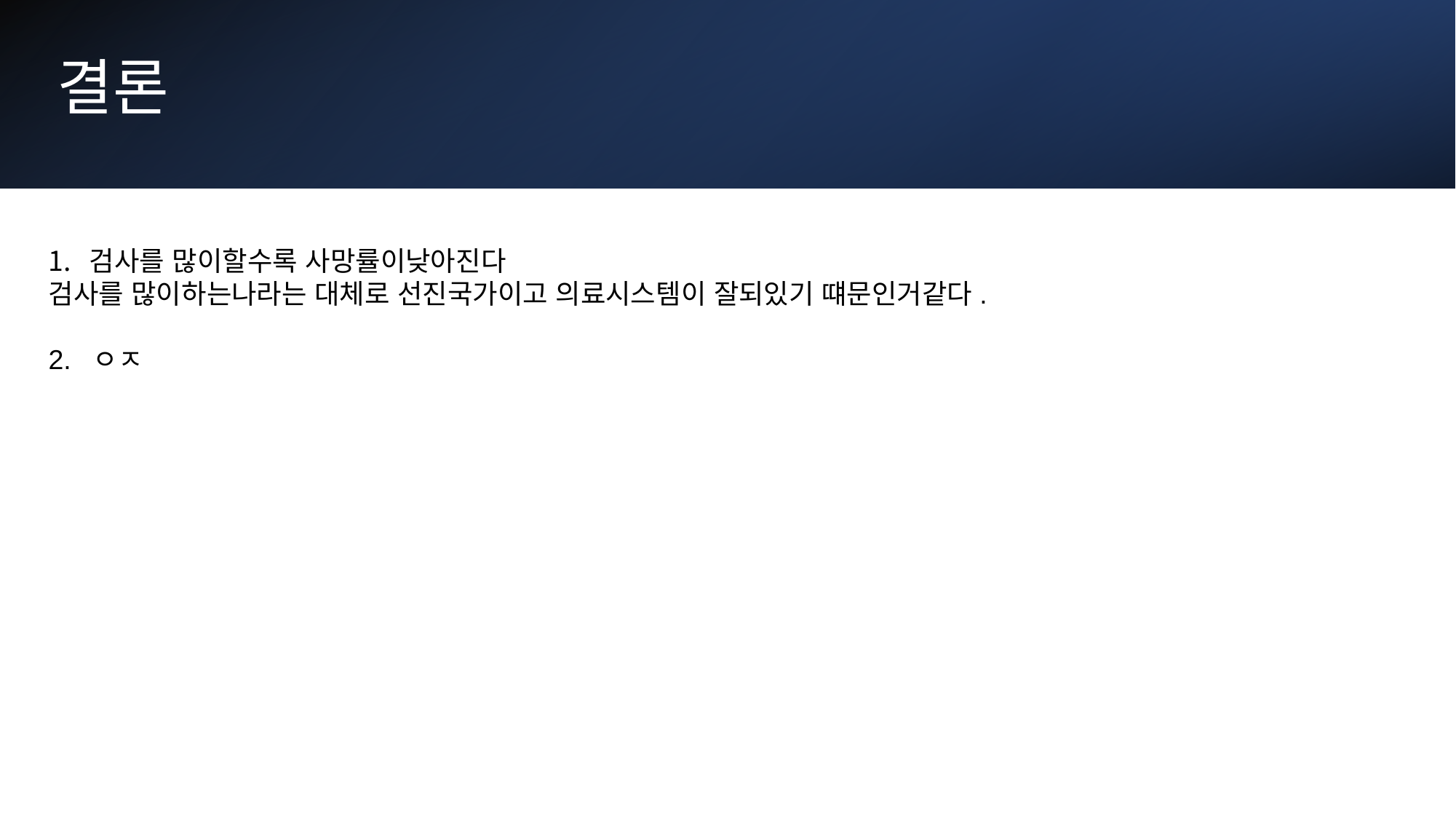

결론
검사를 많이할수록 사망률이낮아진다
검사를 많이하는나라는 대체로 선진국가이고 의료시스템이 잘되있기 떄문인거같다.

2.  ㅇㅈ